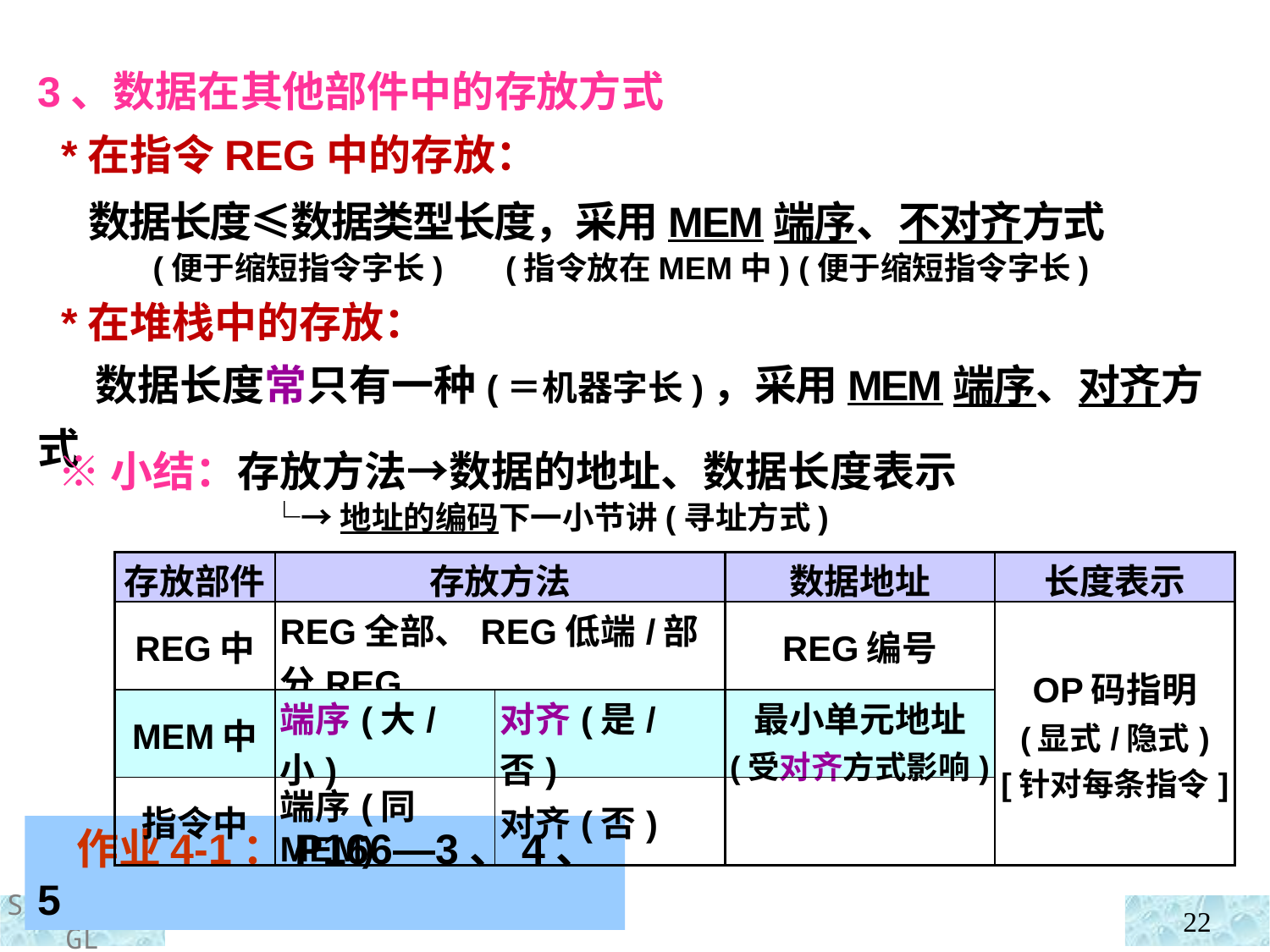

3、数据在其他部件中的存放方式
  *在指令REG中的存放：

  *在堆栈中的存放：
     数据长度≤数据类型长度，采用MEM端序、不对齐方式
             (便于缩短指令字长)       (指令放在MEM中) (便于缩短指令字长)
     数据长度常只有一种(＝机器字长)，采用MEM端序、对齐方式
  ※小结：存放方法→数据的地址、数据长度表示
                                └→地址的编码下一小节讲(寻址方式)
| 存放部件 | 存放方法 |  | 数据地址 | 长度表示 |
| --- | --- | --- | --- | --- |
| REG中 | REG全部、REG低端/部分REG |  | REG编号 | OP码指明 (显式/隐式) [针对每条指令] |
| MEM中 | 端序(大/小) | 对齐(是/否) | 最小单元地址 (受对齐方式影响) |  |
| 指令中 | 端序(同MEM) | 对齐(否) |  |  |
   作业4-1：P166—3、4、5
22